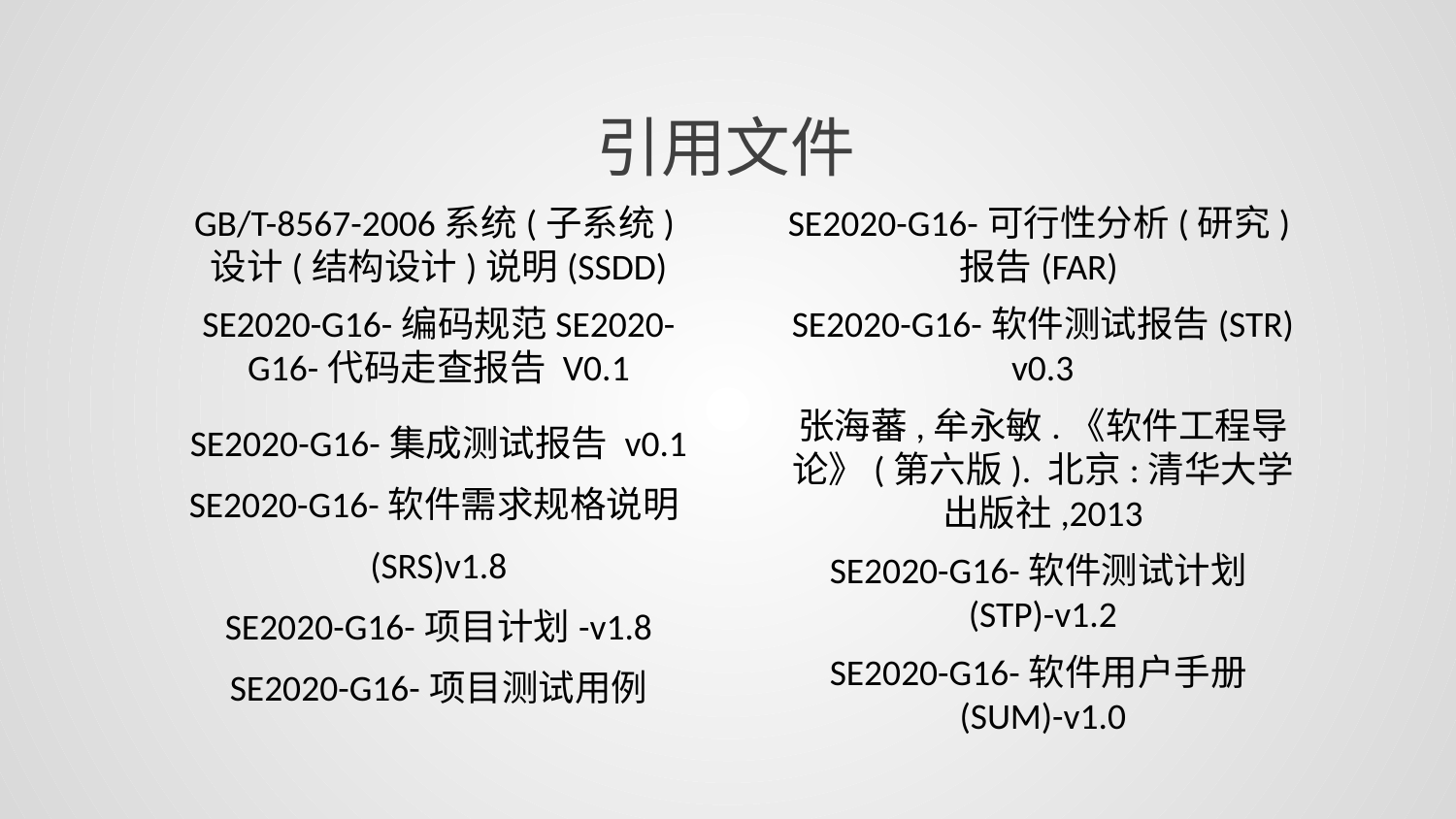

引用文件
GB/T-8567-2006系统(子系统)设计(结构设计)说明(SSDD)
SE2020-G16-编码规范SE2020-G16-代码走查报告 V0.1
SE2020-G16-集成测试报告 v0.1
SE2020-G16-软件需求规格说明(SRS)v1.8
SE2020-G16-项目计划-v1.8
SE2020-G16-项目测试用例
SE2020-G16-可行性分析(研究)报告(FAR)
SE2020-G16-软件测试报告(STR) v0.3
张海蕃,牟永敏.《软件工程导论》(第六版). 北京:清华大学出版社,2013
SE2020-G16-软件测试计划(STP)-v1.2
SE2020-G16-软件用户手册(SUM)-v1.0